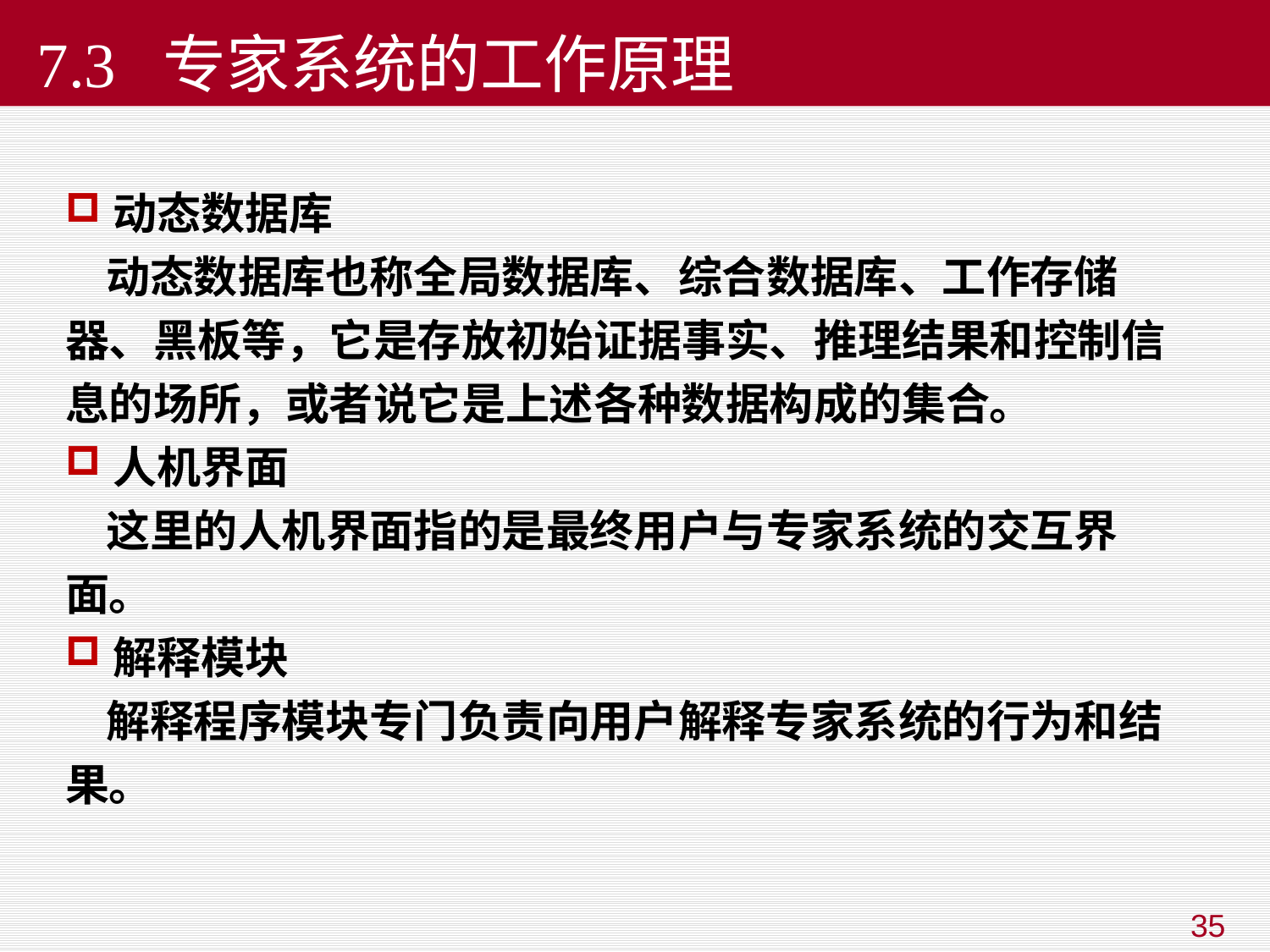

7.3  专家系统的工作原理

动态数据库
   动态数据库也称全局数据库、综合数据库、工作存储器、黑板等，它是存放初始证据事实、推理结果和控制信息的场所，或者说它是上述各种数据构成的集合。
人机界面
   这里的人机界面指的是最终用户与专家系统的交互界面。
解释模块
   解释程序模块专门负责向用户解释专家系统的行为和结果。

35